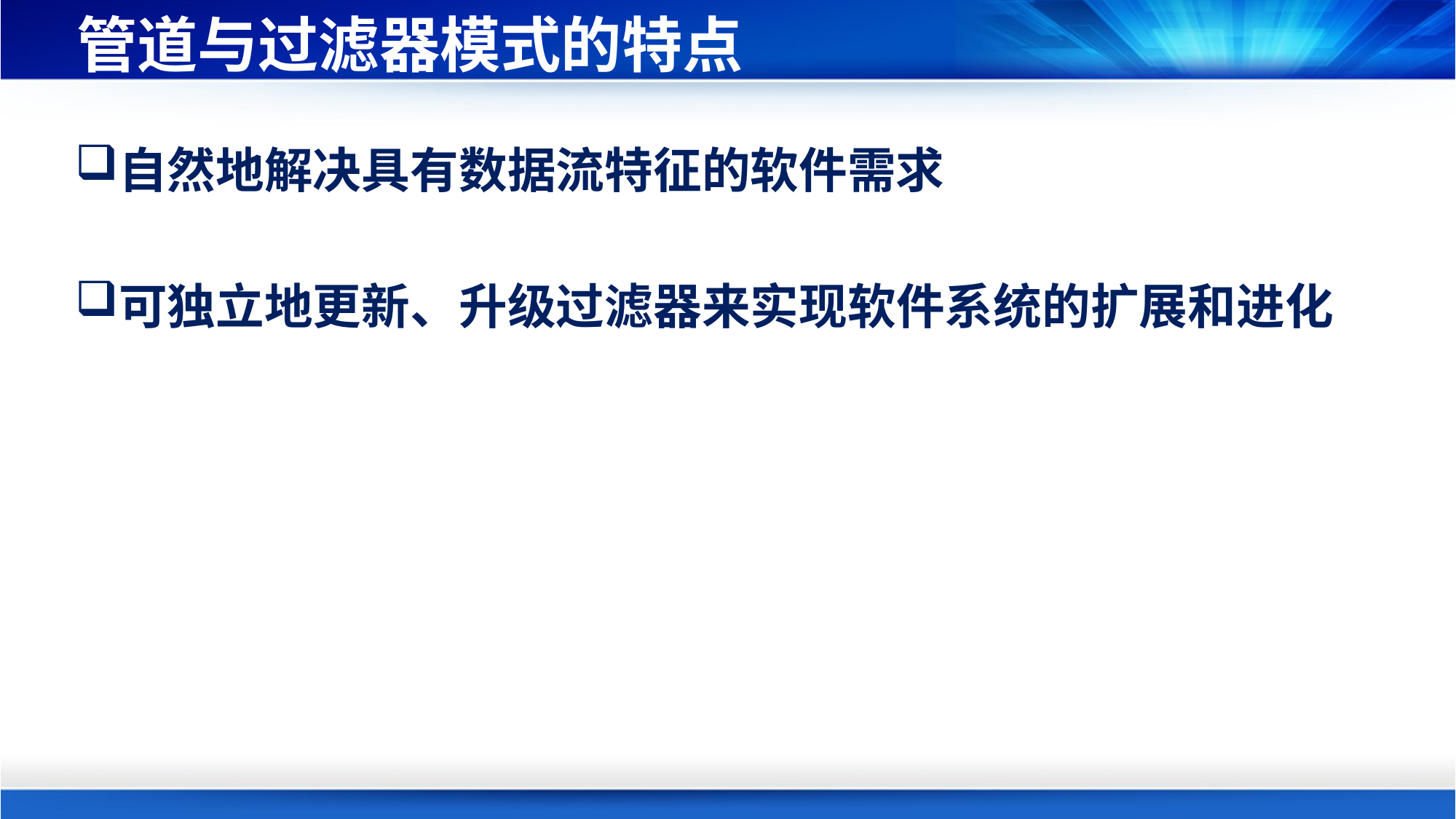

# 管道与过滤器模式的特点
自然地解决具有数据流特征的软件需求

可独立地更新、升级过滤器来实现软件系统的扩展和进化